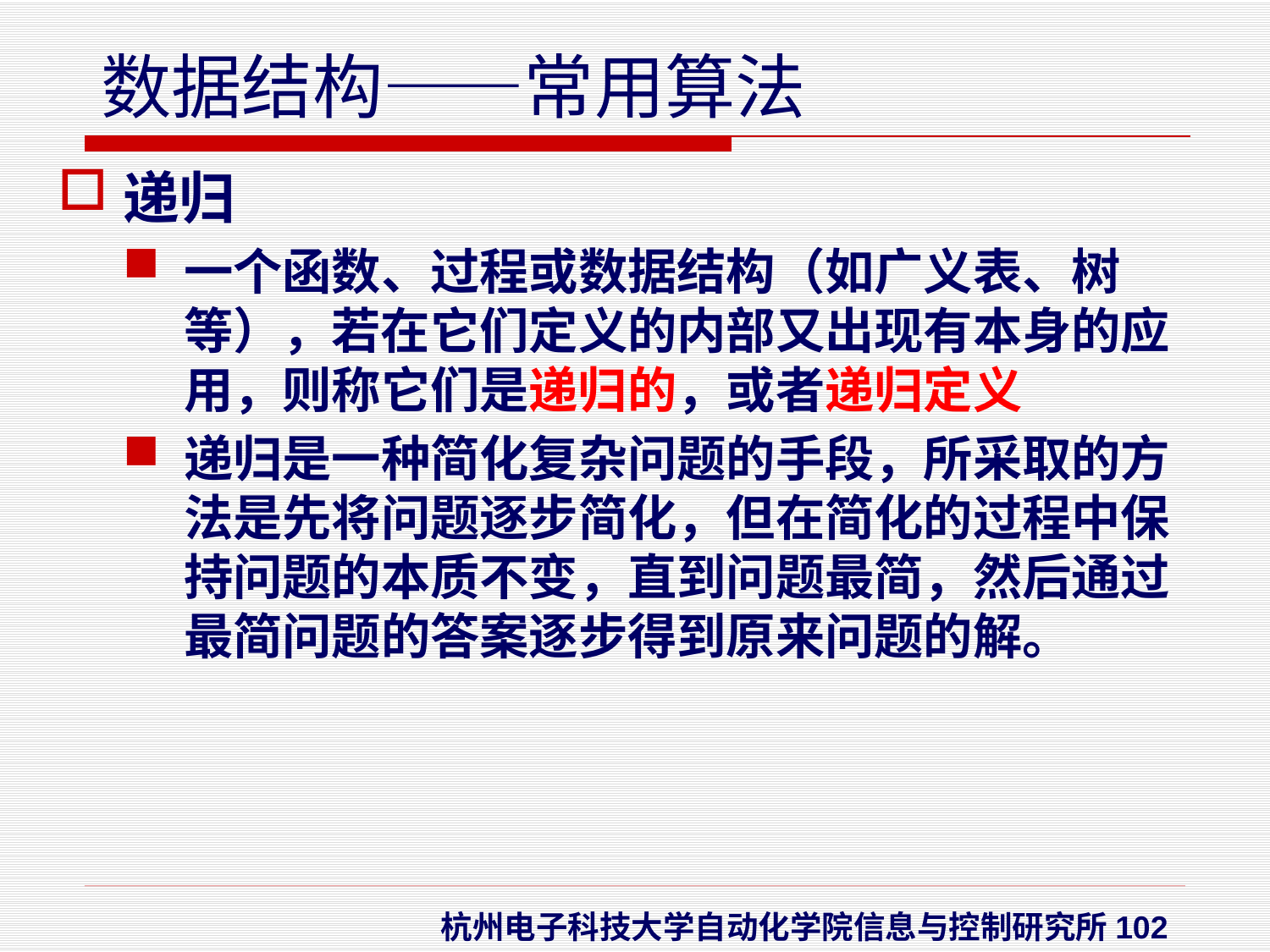

递归
一个函数、过程或数据结构（如广义表、树等），若在它们定义的内部又出现有本身的应用，则称它们是递归的，或者递归定义
递归是一种简化复杂问题的手段，所采取的方法是先将问题逐步简化，但在简化的过程中保持问题的本质不变，直到问题最简，然后通过最简问题的答案逐步得到原来问题的解。